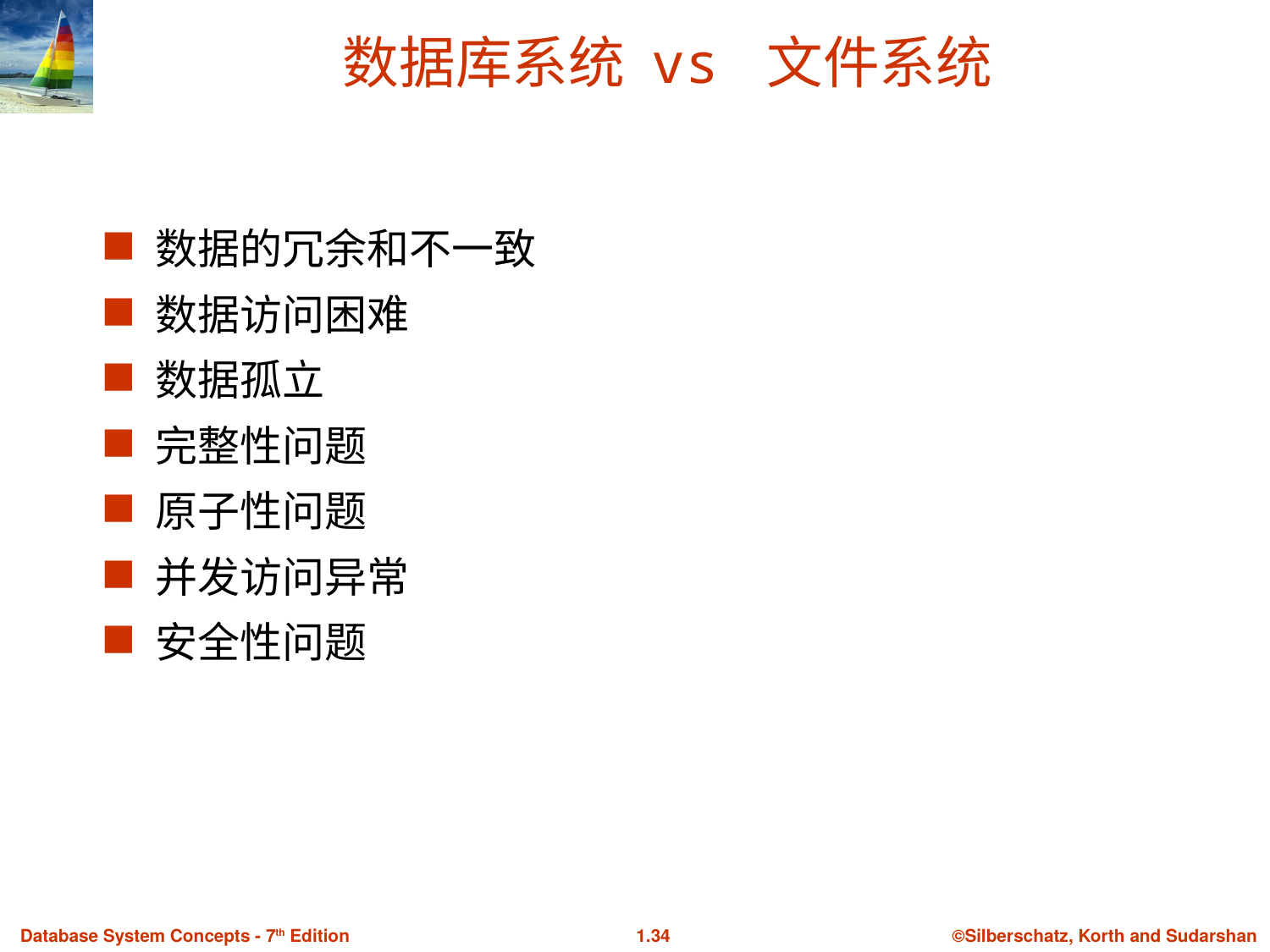

# 数据库系统 vs 文件系统
数据的冗余和不一致
数据访问困难
数据孤立
完整性问题
原子性问题
并发访问异常
安全性问题